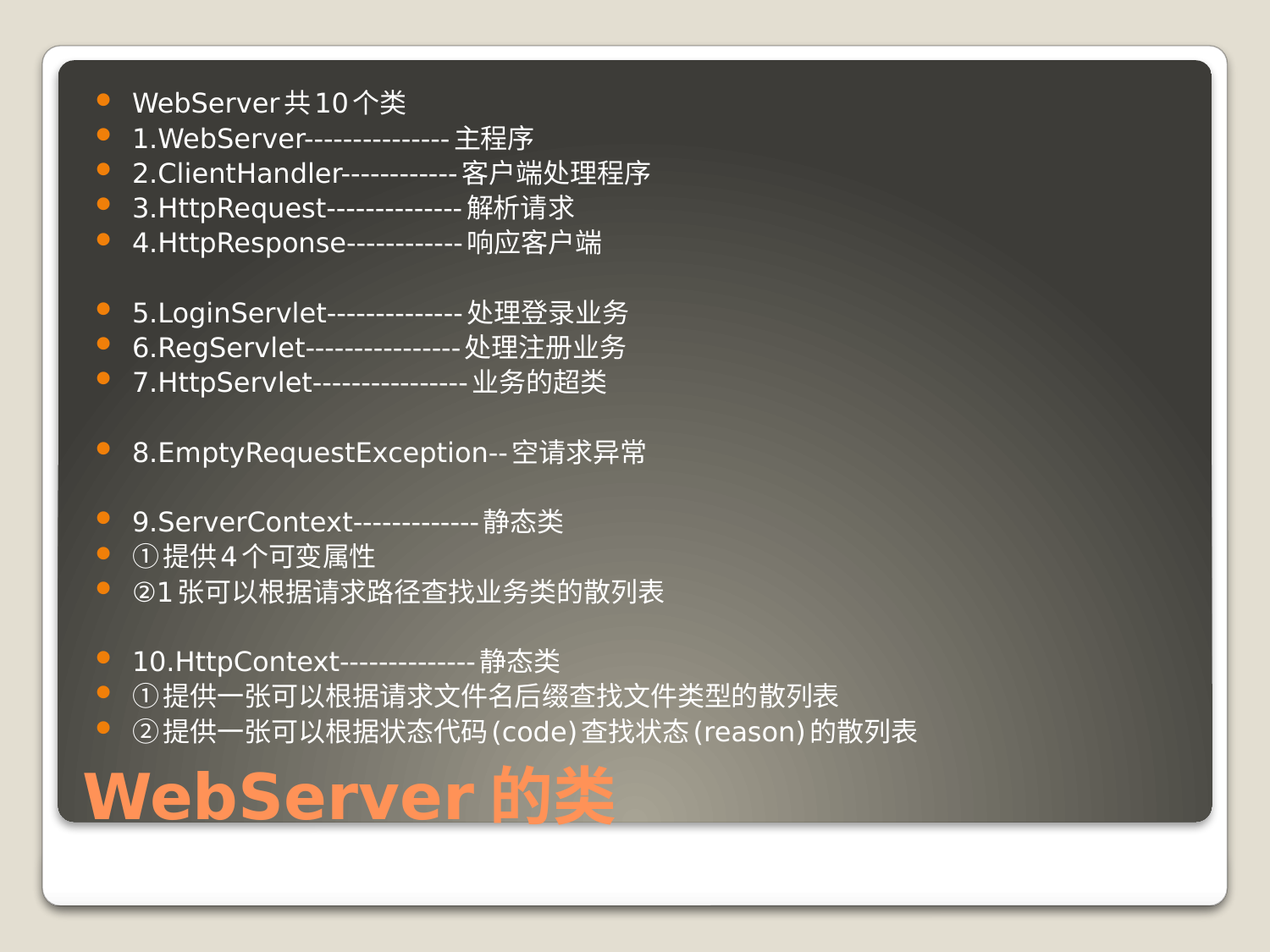

WebServer共10个类
1.WebServer---------------主程序
2.ClientHandler------------客户端处理程序
3.HttpRequest--------------解析请求
4.HttpResponse------------响应客户端

5.LoginServlet--------------处理登录业务
6.RegServlet----------------处理注册业务
7.HttpServlet----------------业务的超类

8.EmptyRequestException--空请求异常

9.ServerContext-------------静态类
①提供4个可变属性
②1张可以根据请求路径查找业务类的散列表

10.HttpContext--------------静态类
①提供一张可以根据请求文件名后缀查找文件类型的散列表
②提供一张可以根据状态代码(code)查找状态(reason)的散列表
# WebServer的类